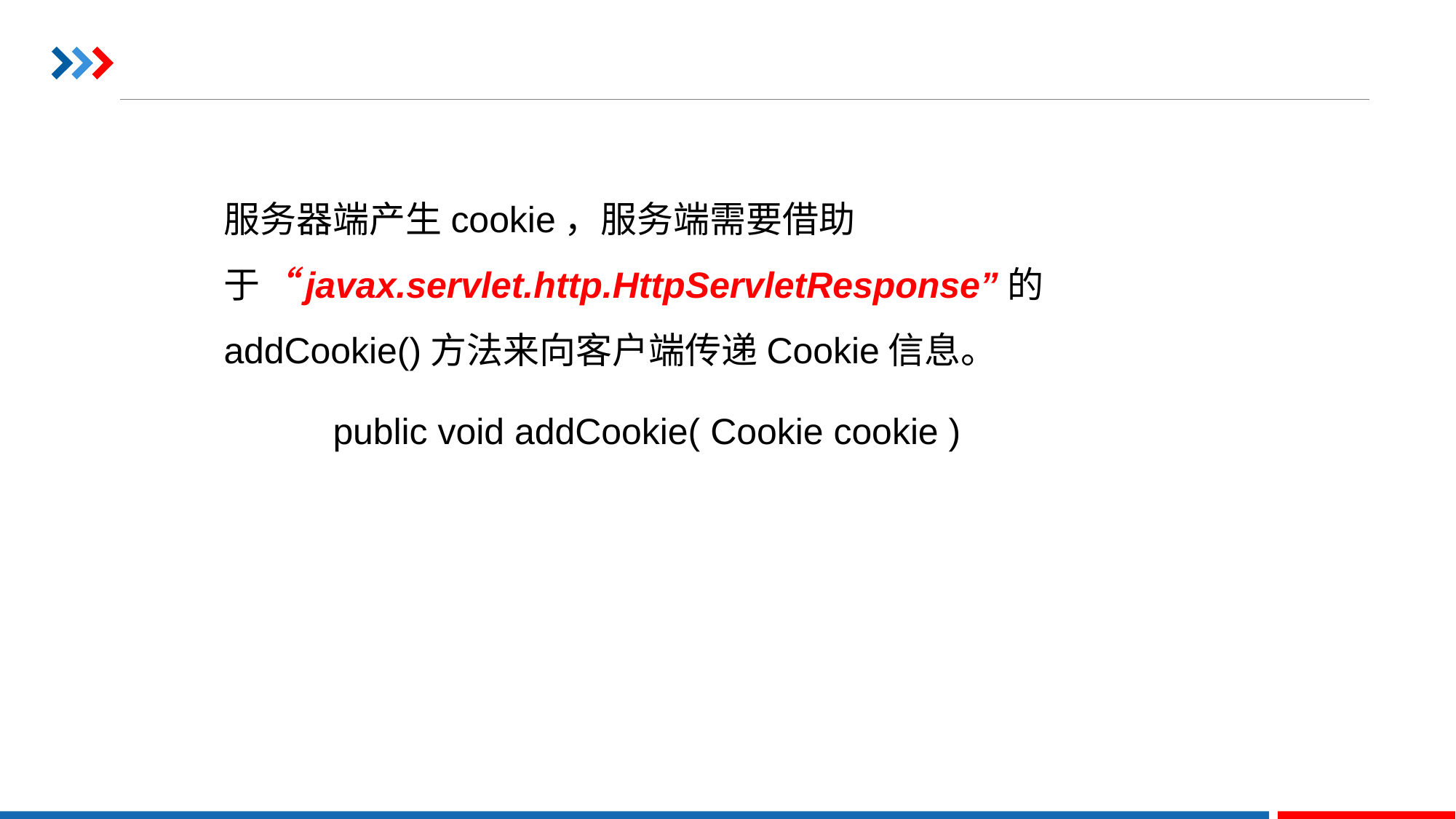

服务器端产生cookie，服务端需要借助于“javax.servlet.http.HttpServletResponse”的addCookie()方法来向客户端传递Cookie信息。
	public void addCookie( Cookie cookie )